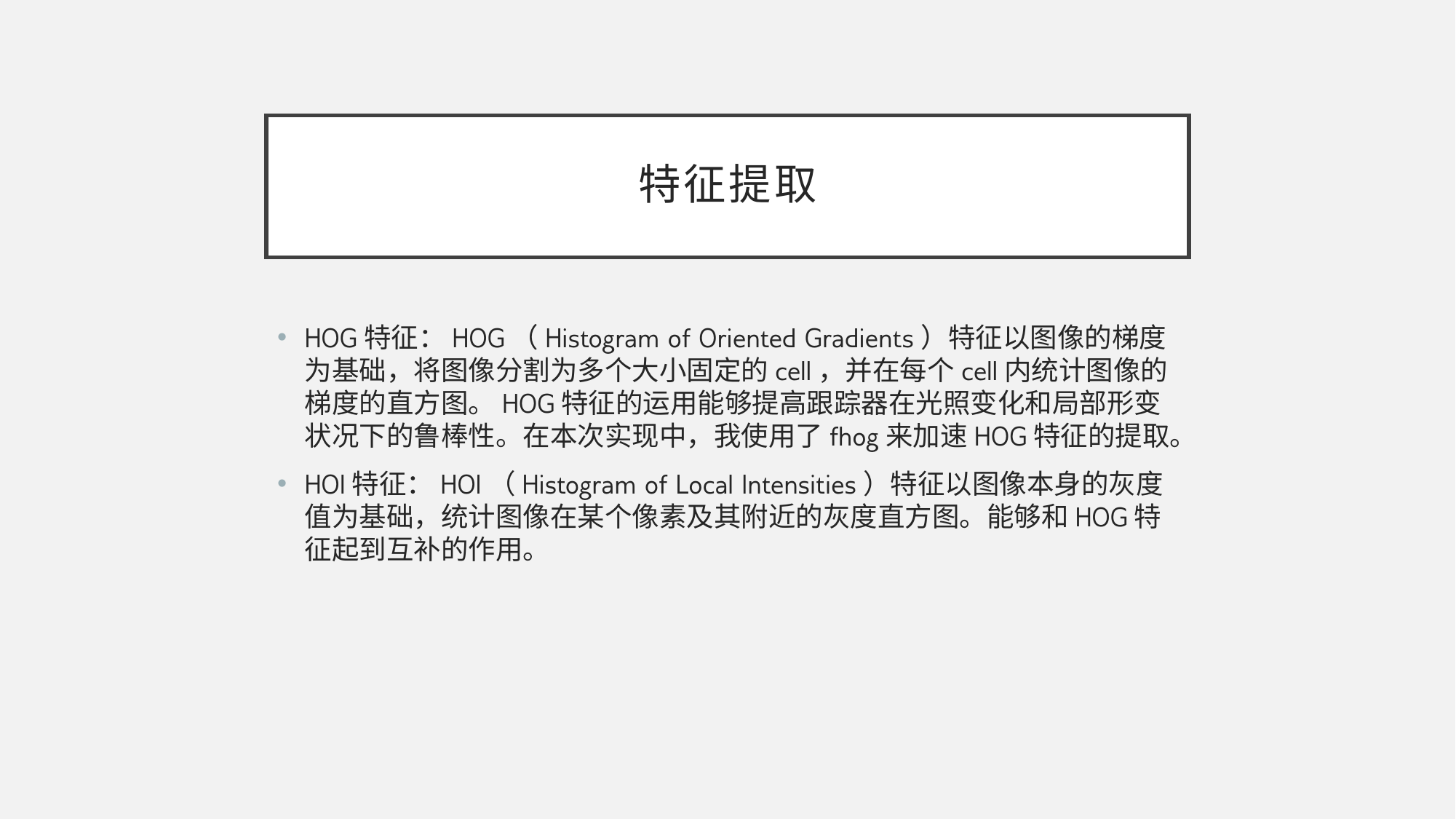

# 特征提取
HOG特征：HOG（Histogram of Oriented Gradients）特征以图像的梯度为基础，将图像分割为多个大小固定的cell，并在每个cell内统计图像的梯度的直方图。HOG特征的运用能够提高跟踪器在光照变化和局部形变状况下的鲁棒性。在本次实现中，我使用了fhog来加速HOG特征的提取。
HOI特征：HOI（Histogram of Local Intensities）特征以图像本身的灰度值为基础，统计图像在某个像素及其附近的灰度直方图。能够和HOG特征起到互补的作用。